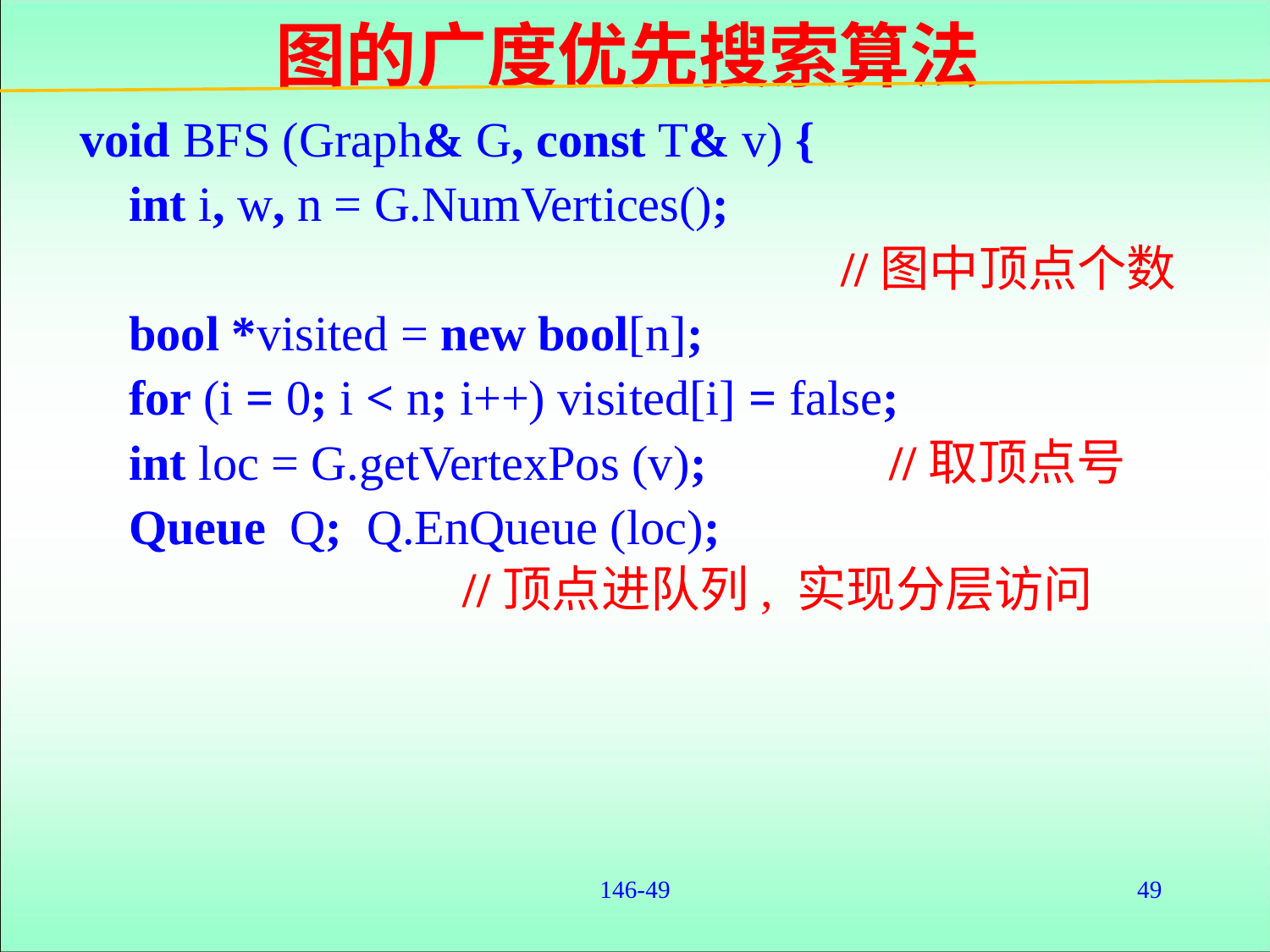

图的广度优先搜索算法
void BFS (Graph& G, const T& v) {
    int i, w, n = G.NumVertices();
                                                              //图中顶点个数
    bool *visited = new bool[n];
    for (i = 0; i < n; i++) visited[i] = false;
    int loc = G.getVertexPos (v);		//取顶点号
    Queue  Q;  Q.EnQueue (loc); 					                 //顶点进队列, 实现分层访问

146-49
49